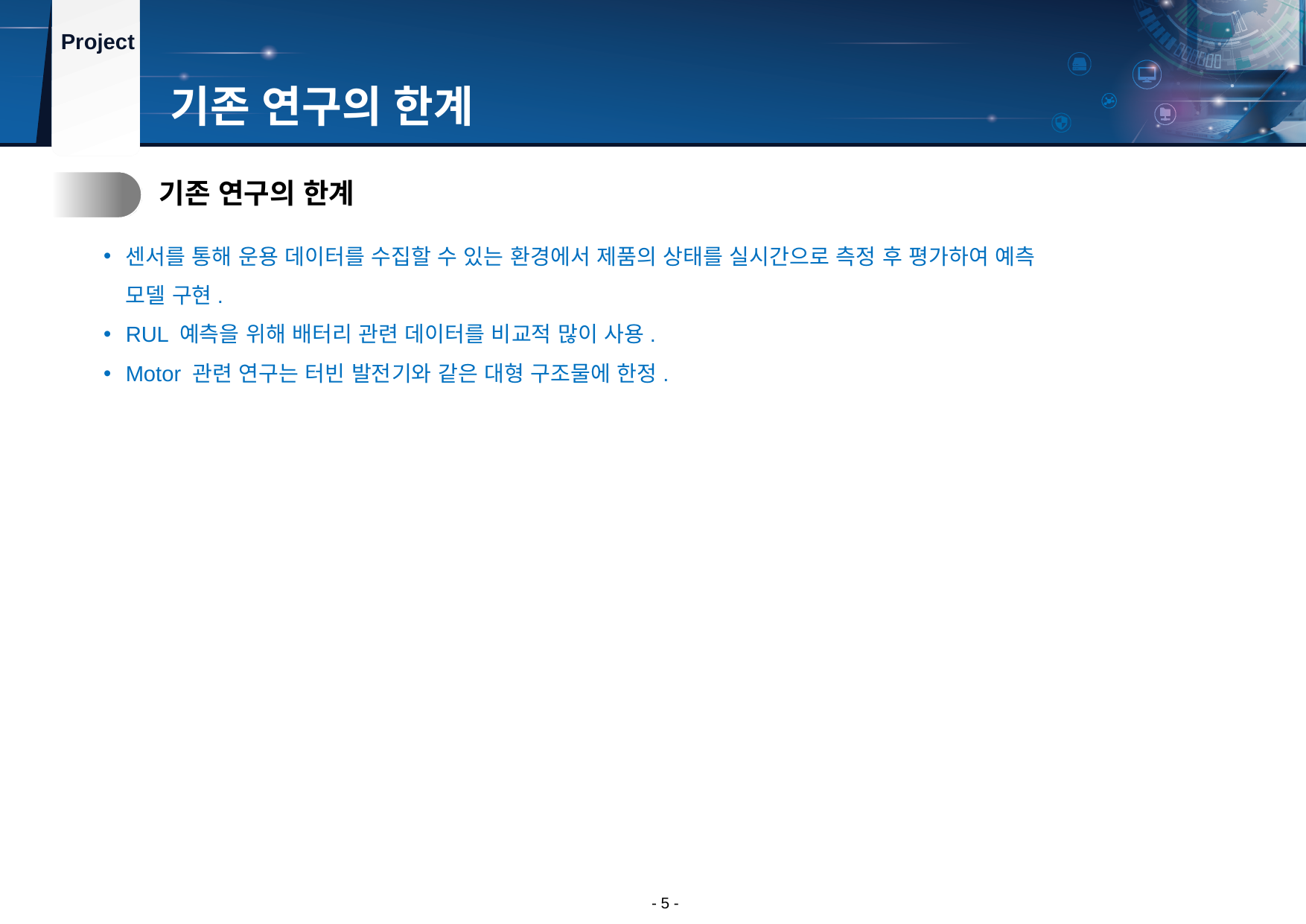

기존 연구의 한계

1.
기존 연구의 한계
센서를 통해 운용 데이터를 수집할 수 있는 환경에서 제품의 상태를 실시간으로 측정 후 평가하여 예측 모델 구현.
RUL 예측을 위해 배터리 관련 데이터를 비교적 많이 사용.
Motor 관련 연구는 터빈 발전기와 같은 대형 구조물에 한정.
- 5 -